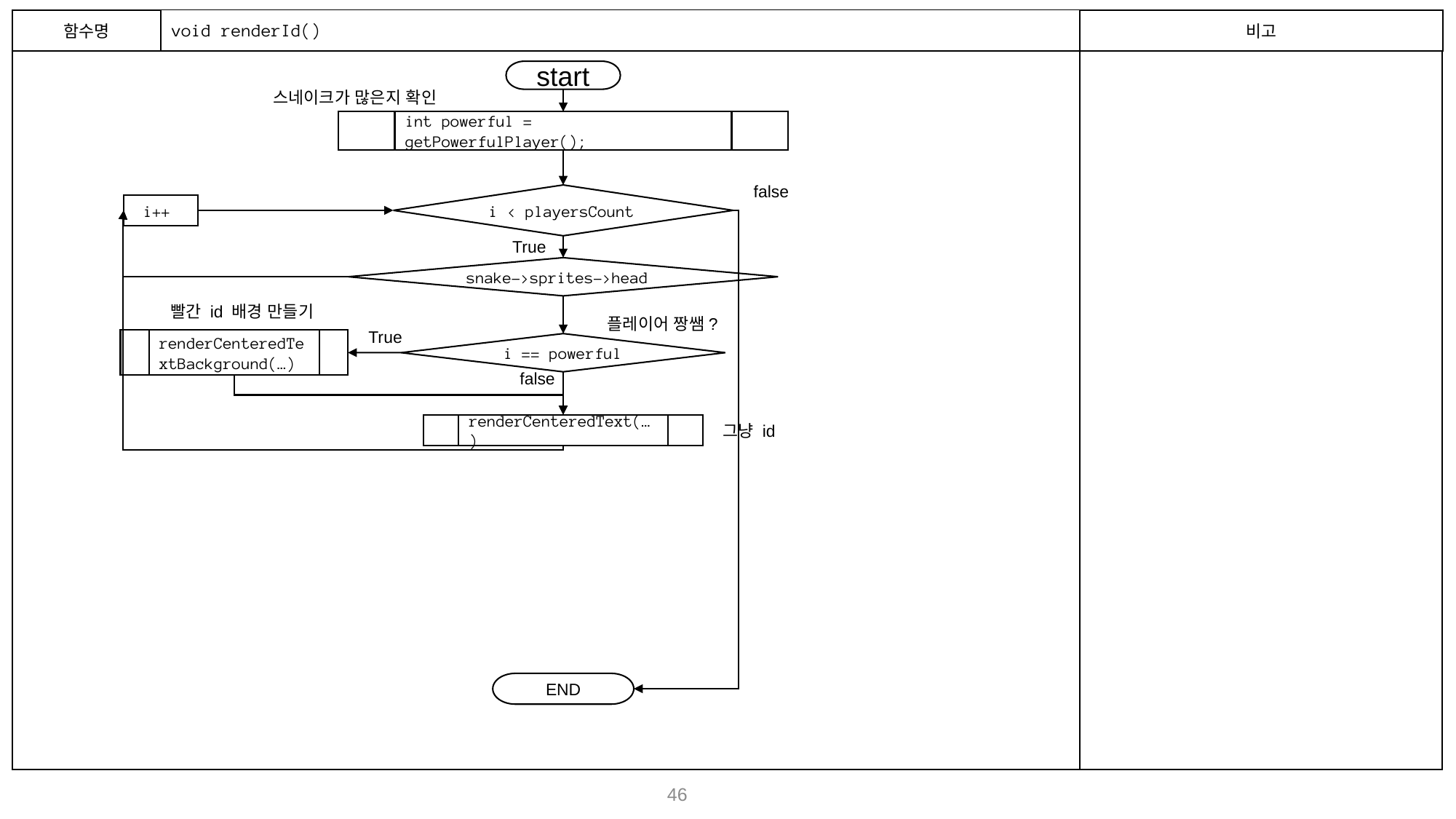

함수명
# void renderId()
비고

start
스네이크가 많은지 확인
int powerful = getPowerfulPlayer();
false
i < playersCount
 i++
True
snake->sprites->head
빨간 id 배경 만들기
플레이어 짱쌤?
True
renderCenteredTextBackground(…)
i == powerful
false
renderCenteredText(…)
그냥 id
END
46